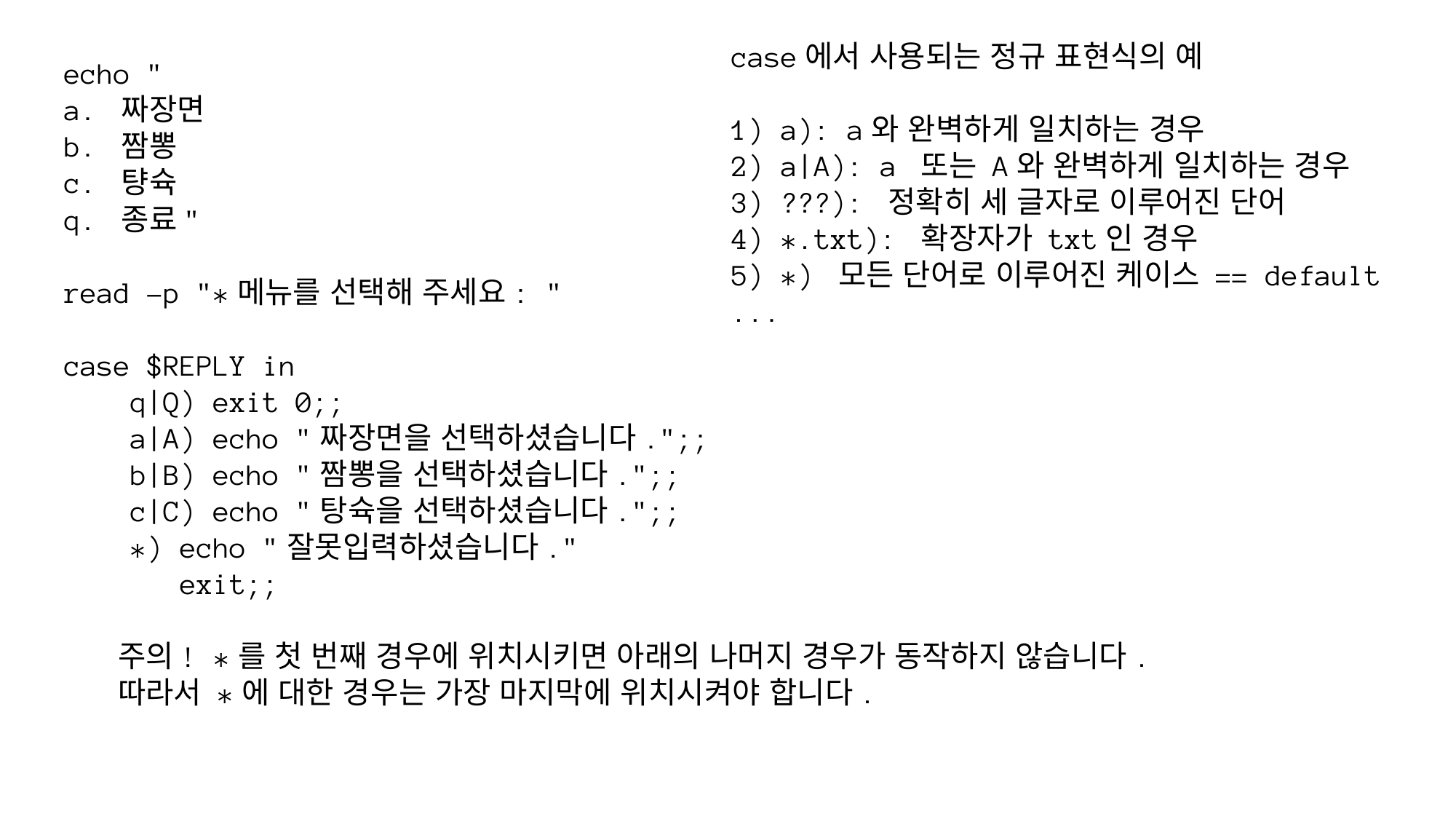

case에서 사용되는 정규 표현식의 예

1) a): a와 완벽하게 일치하는 경우
2) a|A): a 또는 A와 완벽하게 일치하는 경우
3) ???): 정확히 세 글자로 이루어진 단어
4) *.txt): 확장자가 txt인 경우
5) *) 모든 단어로 이루어진 케이스 == default
...
echo "
a. 짜장면
b. 짬뽕
c. 턍슉
q. 종료"

read -p "*메뉴를 선택해 주세요: "

case $REPLY in
    q|Q) exit 0;;
    a|A) echo "짜장면을 선택하셨습니다.";;
    b|B) echo "짬뽕을 선택하셨습니다.";;
    c|C) echo "탕슉을 선택하셨습니다.";;
    *) echo "잘못입력하셨습니다."
       exit;;
주의! *를 첫 번째 경우에 위치시키면 아래의 나머지 경우가 동작하지 않습니다.
따라서 *에 대한 경우는 가장 마지막에 위치시켜야 합니다.